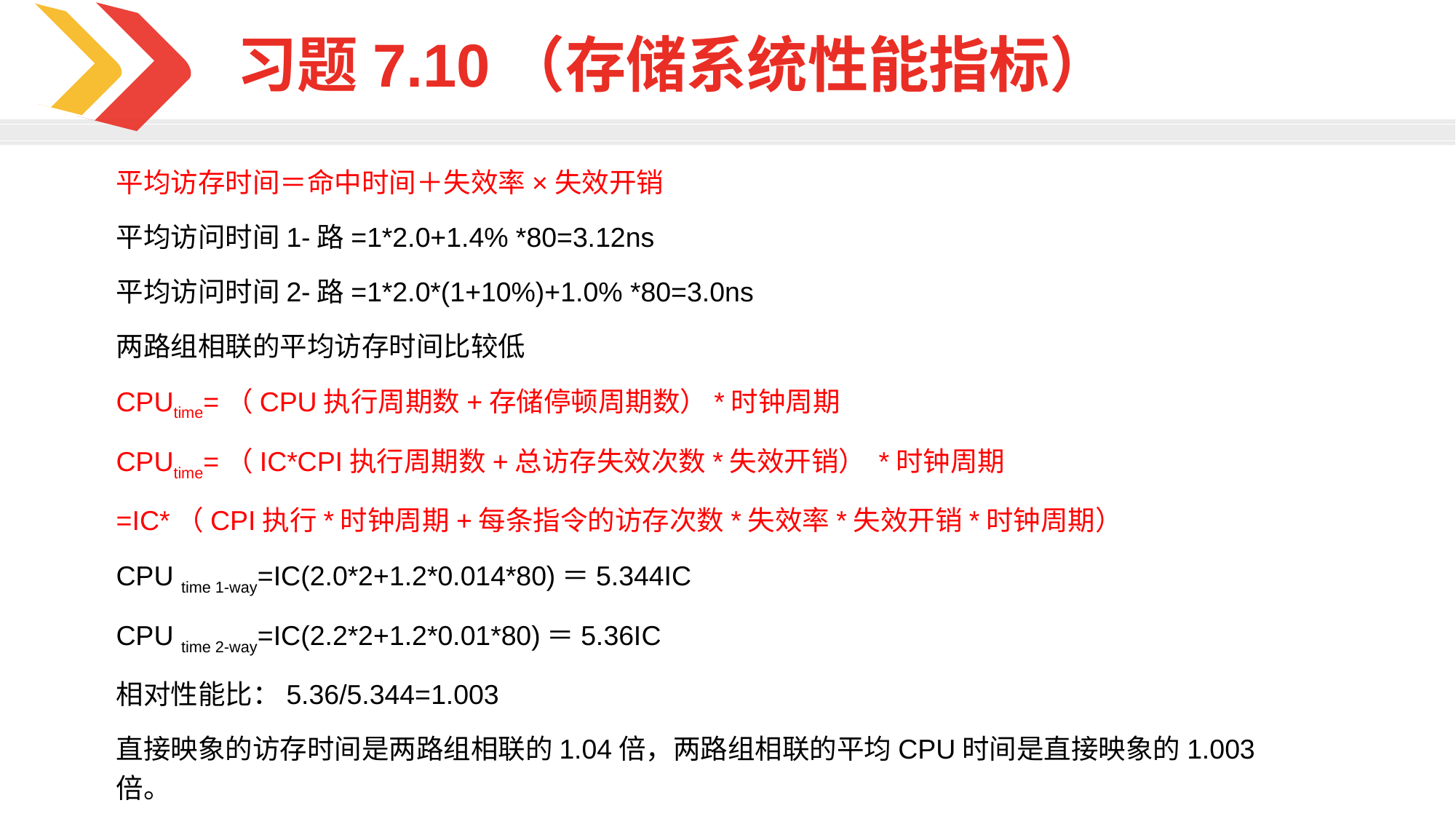

习题7.10（存储系统性能指标）

平均访存时间＝命中时间＋失效率×失效开销
平均访问时间1-路=1*2.0+1.4% *80=3.12ns
平均访问时间2-路=1*2.0*(1+10%)+1.0% *80=3.0ns
两路组相联的平均访存时间比较低
CPUtime=（CPU执行周期数+存储停顿周期数）*时钟周期
CPUtime=（IC*CPI执行周期数+总访存失效次数*失效开销） *时钟周期
=IC*（CPI执行*时钟周期+每条指令的访存次数*失效率*失效开销*时钟周期）
CPU time 1-way=IC(2.0*2+1.2*0.014*80)＝5.344IC
CPU time 2-way=IC(2.2*2+1.2*0.01*80)＝5.36IC
相对性能比：5.36/5.344=1.003
直接映象的访存时间是两路组相联的1.04倍，两路组相联的平均CPU时间是直接映象的1.003倍。
因此这里选择直接映象。